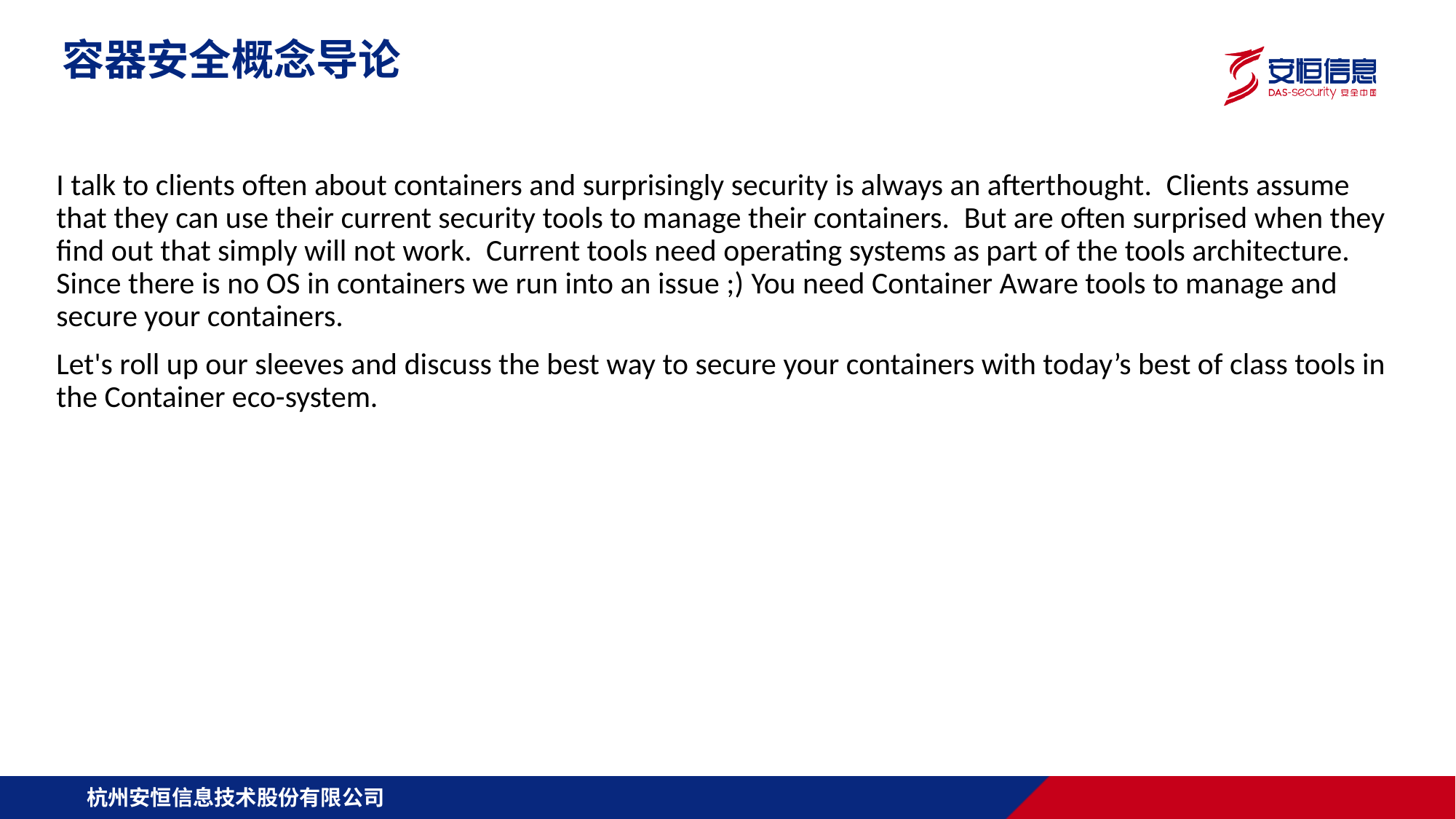

容器安全概念导论
I talk to clients often about containers and surprisingly security is always an afterthought.  Clients assume that they can use their current security tools to manage their containers.  But are often surprised when they find out that simply will not work.  Current tools need operating systems as part of the tools architecture.  Since there is no OS in containers we run into an issue ;) You need Container Aware tools to manage and secure your containers.
Let's roll up our sleeves and discuss the best way to secure your containers with today’s best of class tools in the Container eco-system.